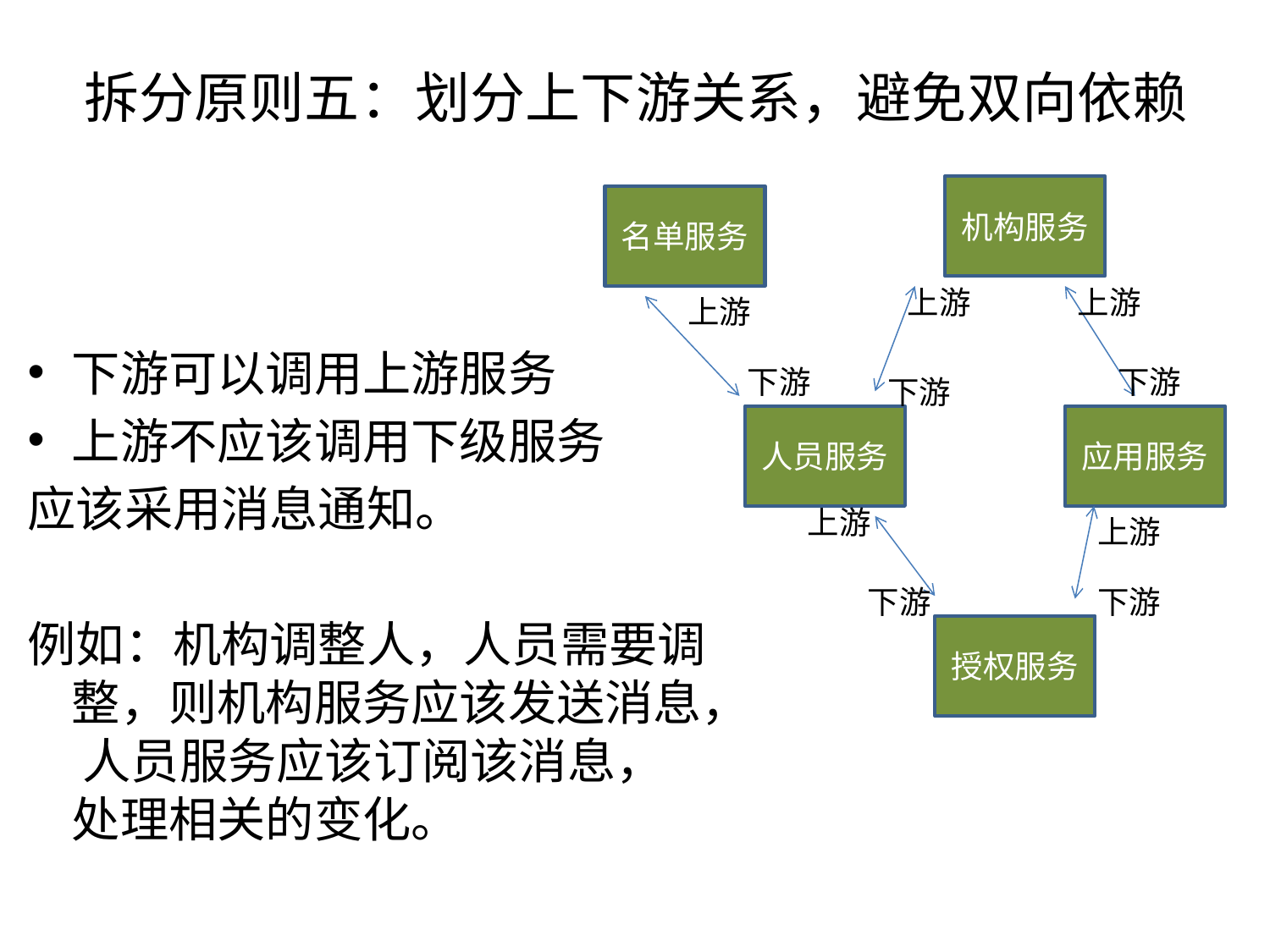

# 拆分原则五：划分上下游关系，避免双向依赖
机构服务
名单服务
上游
上游
上游
下游可以调用上游服务
上游不应该调用下级服务
应该采用消息通知。

例如：机构调整人，人员需要调整，则机构服务应该发送消息， 人员服务应该订阅该消息，处理相关的变化。
下游
下游
下游
人员服务
应用服务
上游
上游
下游
下游
授权服务